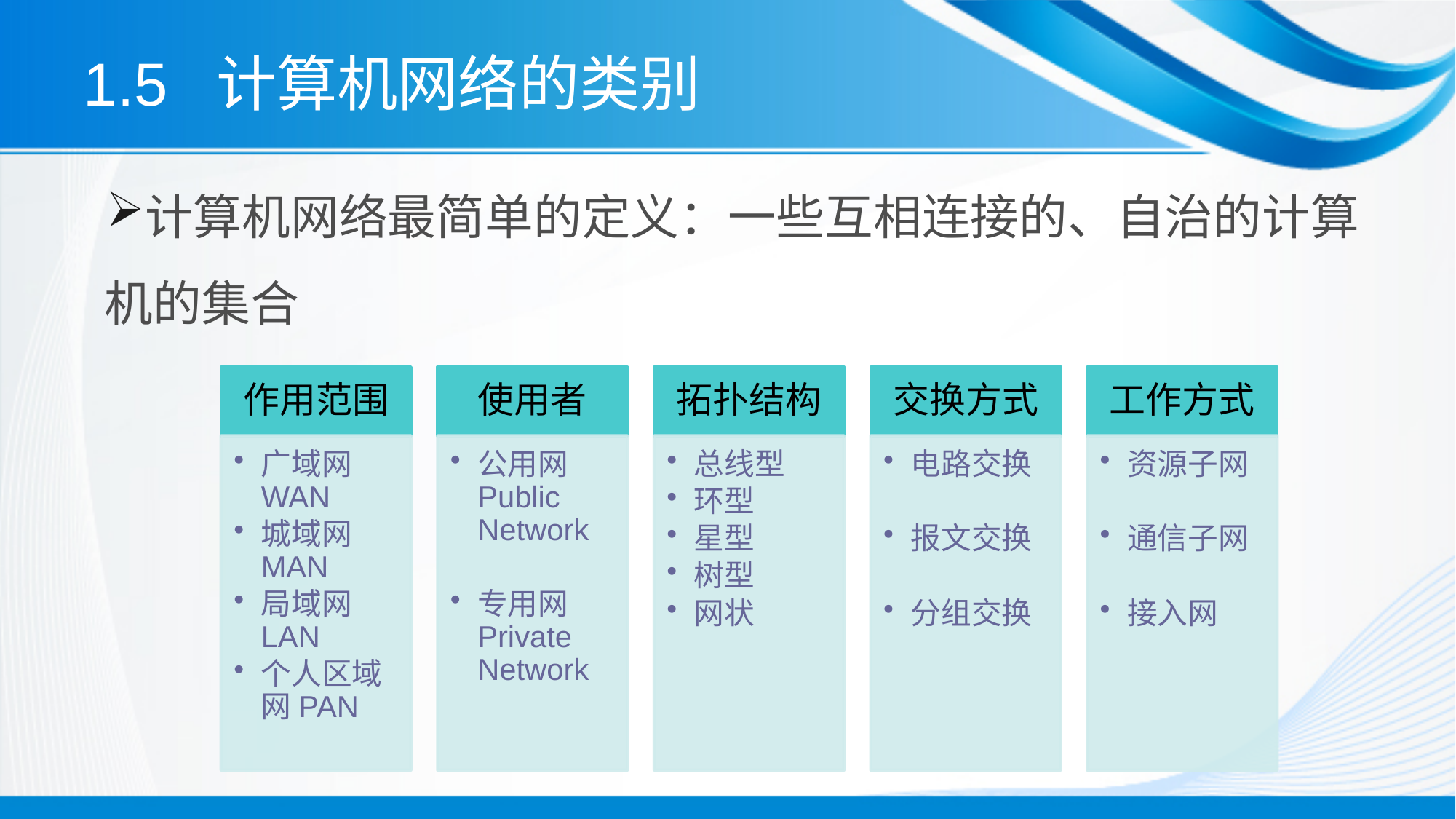

1.5  计算机网络的类别
计算机网络最简单的定义：一些互相连接的、自治的计算机的集合
作用范围
广域网WAN
城域网MAN
局域网LAN
个人区域网PAN
使用者
公用网Public Network

专用网Private Network
拓扑结构
总线型
环型
星型
树型
网状
交换方式
电路交换

报文交换

分组交换
工作方式
资源子网

通信子网

接入网